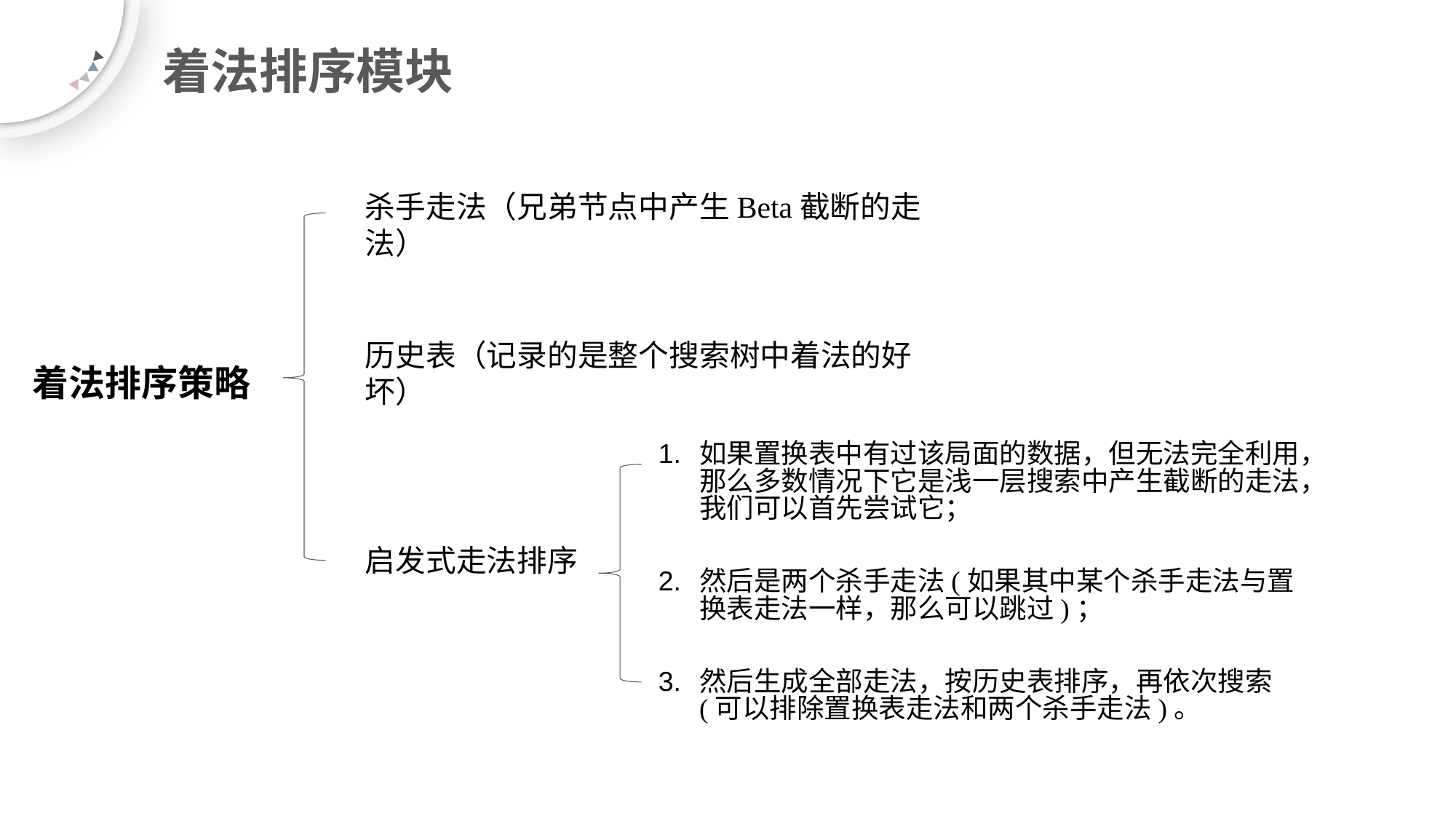

# 着法排序模块
杀手走法（兄弟节点中产生Beta截断的走法）

历史表（记录的是整个搜索树中着法的好坏）
着法排序策略
如果置换表中有过该局面的数据，但无法完全利用，那么多数情况下它是浅一层搜索中产生截断的走法，我们可以首先尝试它；

然后是两个杀手走法(如果其中某个杀手走法与置换表走法一样，那么可以跳过)；

然后生成全部走法，按历史表排序，再依次搜索(可以排除置换表走法和两个杀手走法)。

启发式走法排序